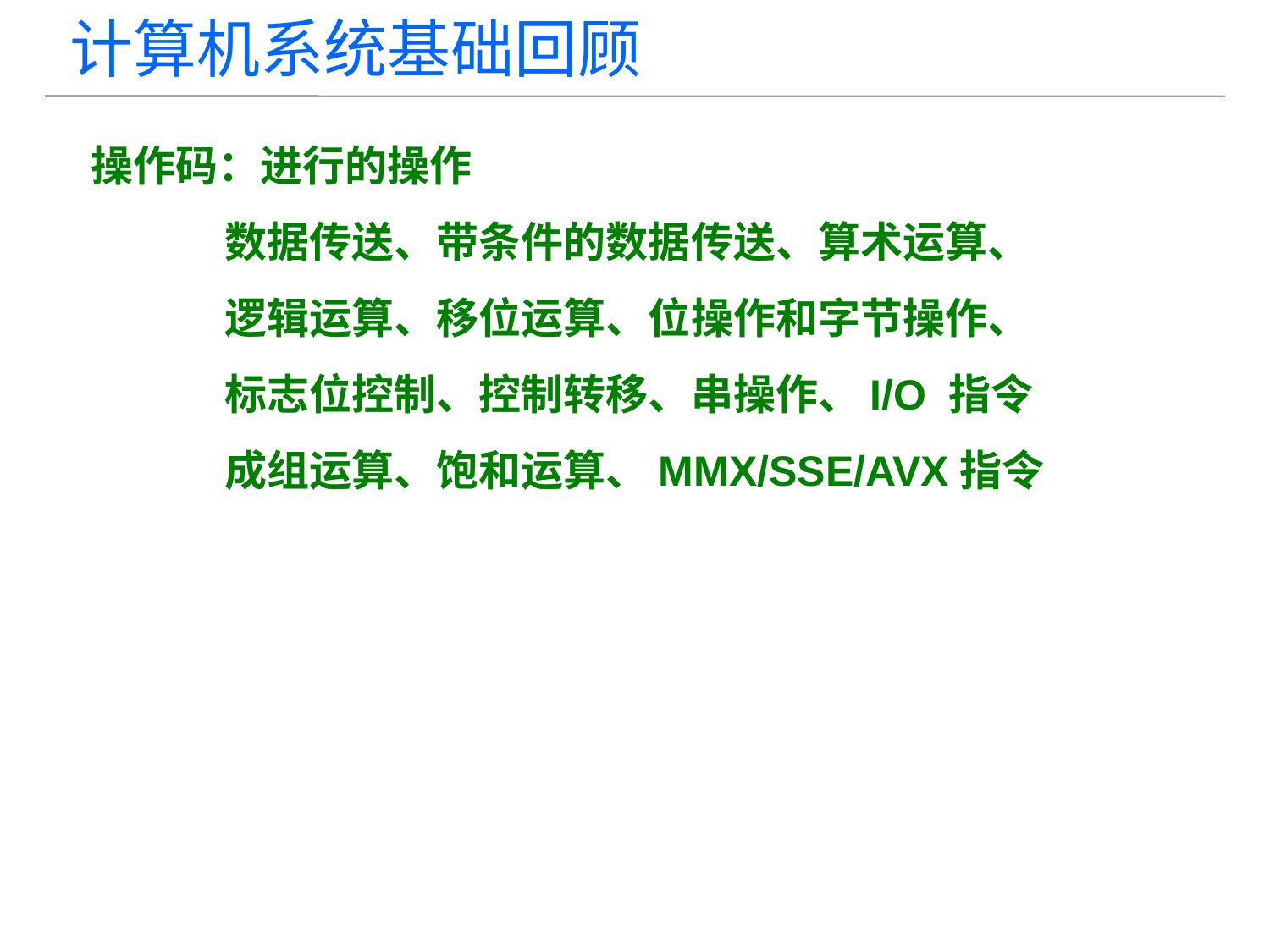

计算机系统基础回顾
操作码：进行的操作
             数据传送、带条件的数据传送、算术运算、
             逻辑运算、移位运算、位操作和字节操作、
             标志位控制、控制转移、串操作、I/O 指令
             成组运算、饱和运算、MMX/SSE/AVX指令